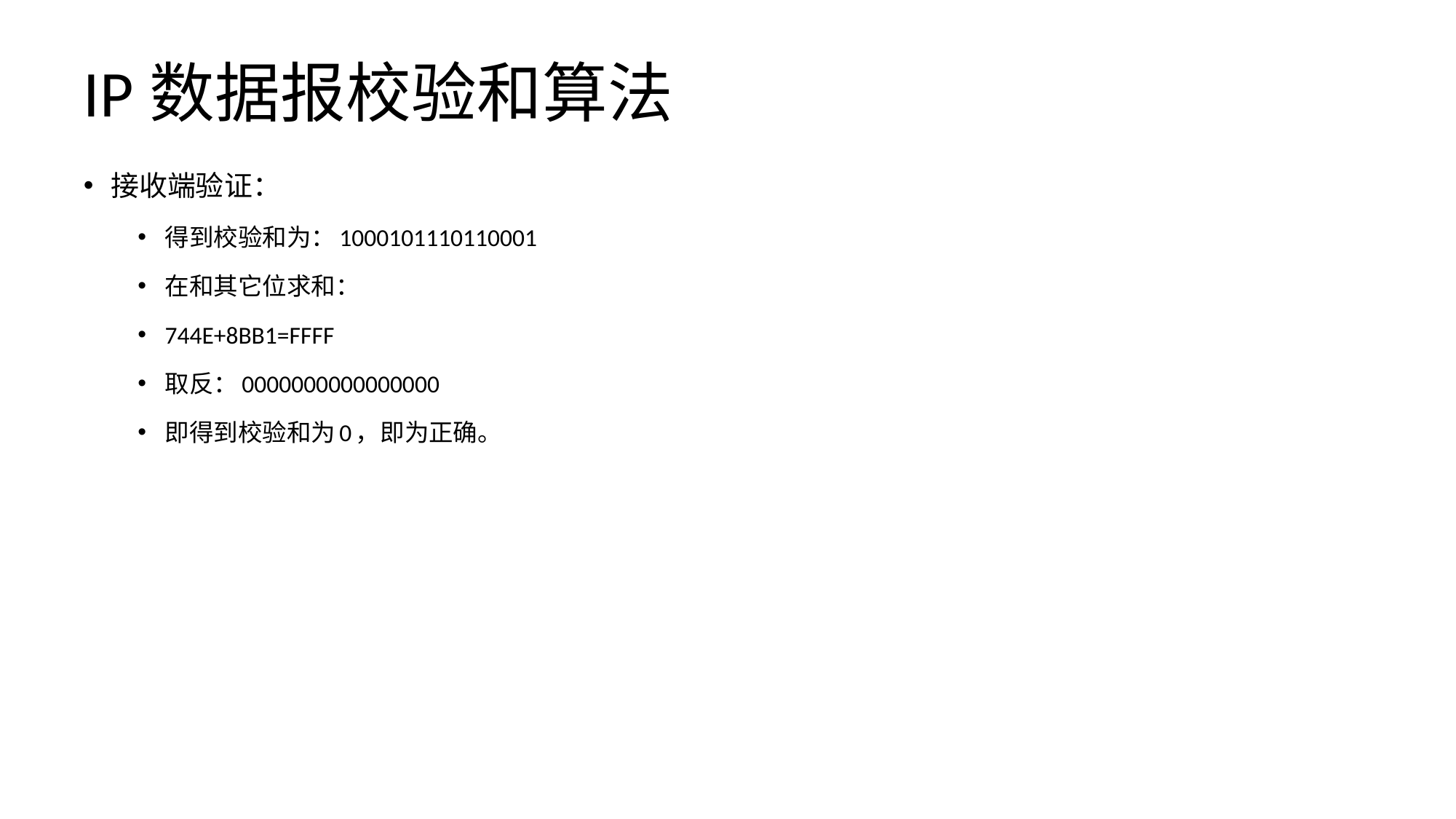

# IP数据报校验和算法
接收端验证：
得到校验和为：1000101110110001
在和其它位求和：
744E+8BB1=FFFF
取反：0000000000000000
即得到校验和为0，即为正确。